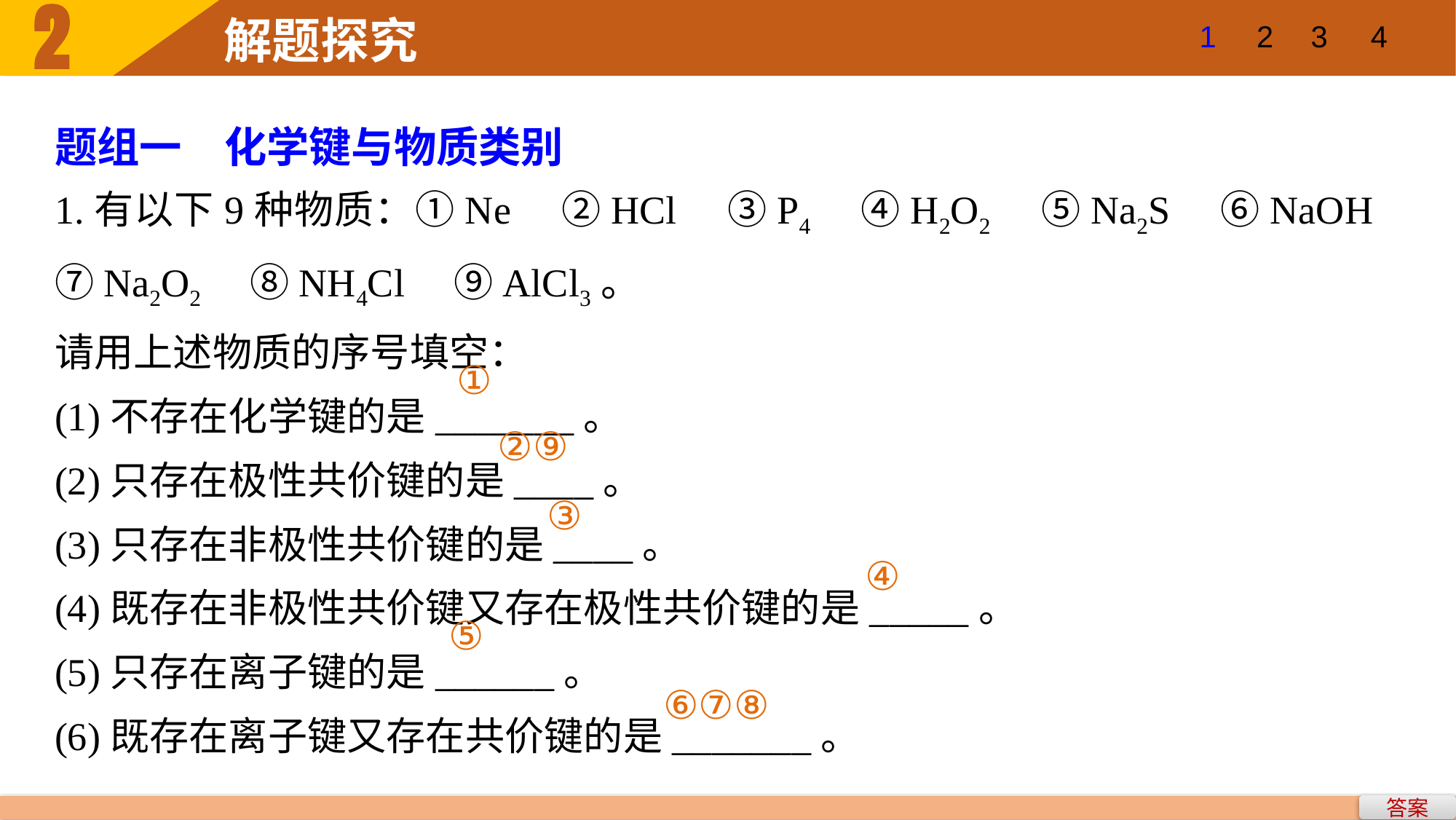

1
2
3
4
题组一　化学键与物质类别
1.有以下9种物质：①Ne　②HCl　③P4　④H2O2　⑤Na2S　⑥NaOH　⑦Na2O2　⑧NH4Cl　⑨AlCl3。
请用上述物质的序号填空：
(1)不存在化学键的是_______。
(2)只存在极性共价键的是____。
(3)只存在非极性共价键的是____。
(4)既存在非极性共价键又存在极性共价键的是_____。
(5)只存在离子键的是______。
(6)既存在离子键又存在共价键的是_______。
①
②⑨
③
④
⑤
⑥⑦⑧
答案